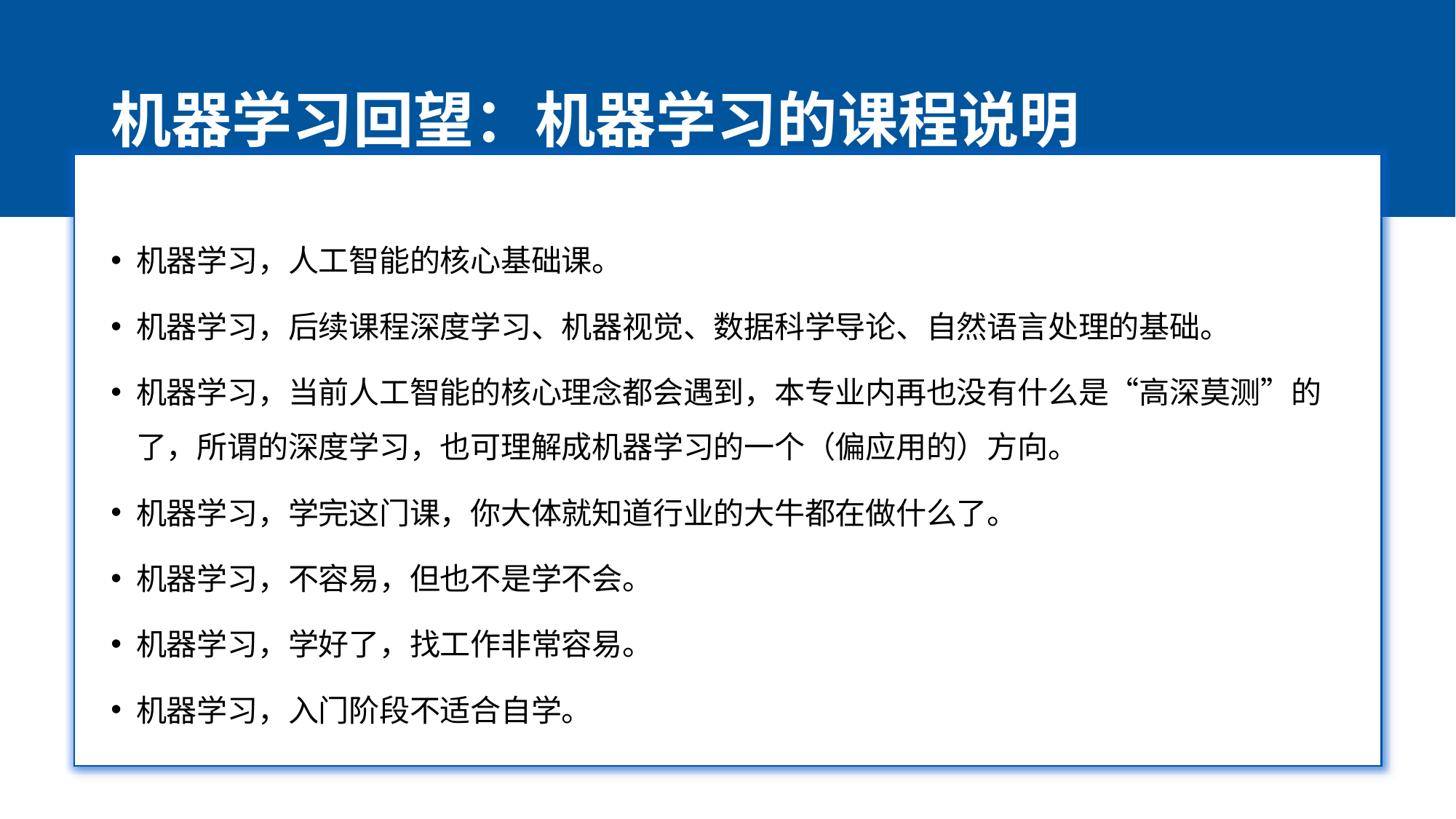

# 机器学习回望：机器学习的课程说明
机器学习，人工智能的核心基础课。
机器学习，后续课程深度学习、机器视觉、数据科学导论、自然语言处理的基础。
机器学习，当前人工智能的核心理念都会遇到，本专业内再也没有什么是“高深莫测”的了，所谓的深度学习，也可理解成机器学习的一个（偏应用的）方向。
机器学习，学完这门课，你大体就知道行业的大牛都在做什么了。
机器学习，不容易，但也不是学不会。
机器学习，学好了，找工作非常容易。
机器学习，入门阶段不适合自学。